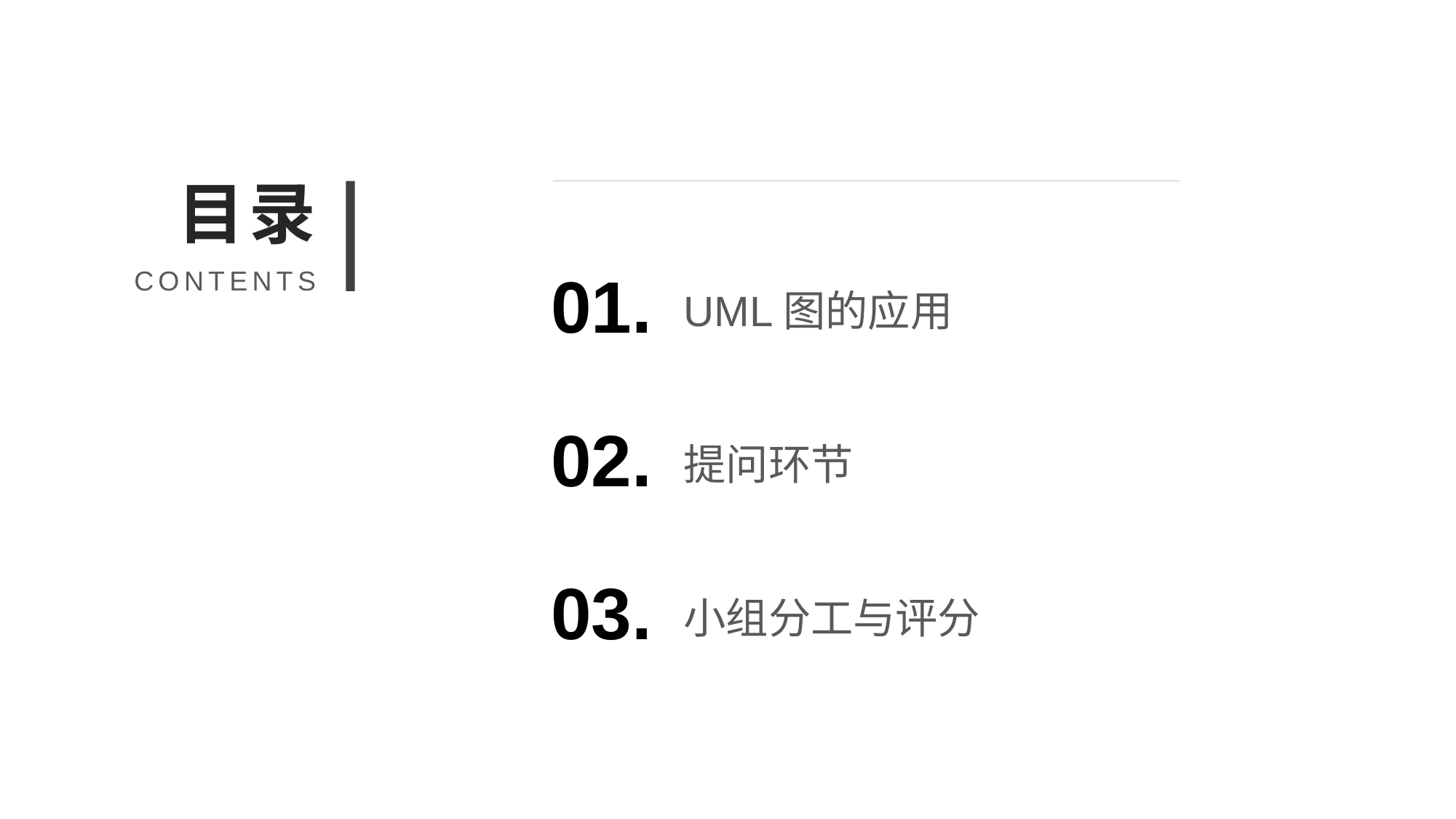

目录

01.
UML图的应用
CONTENTS
02.
提问环节
03.
小组分工与评分